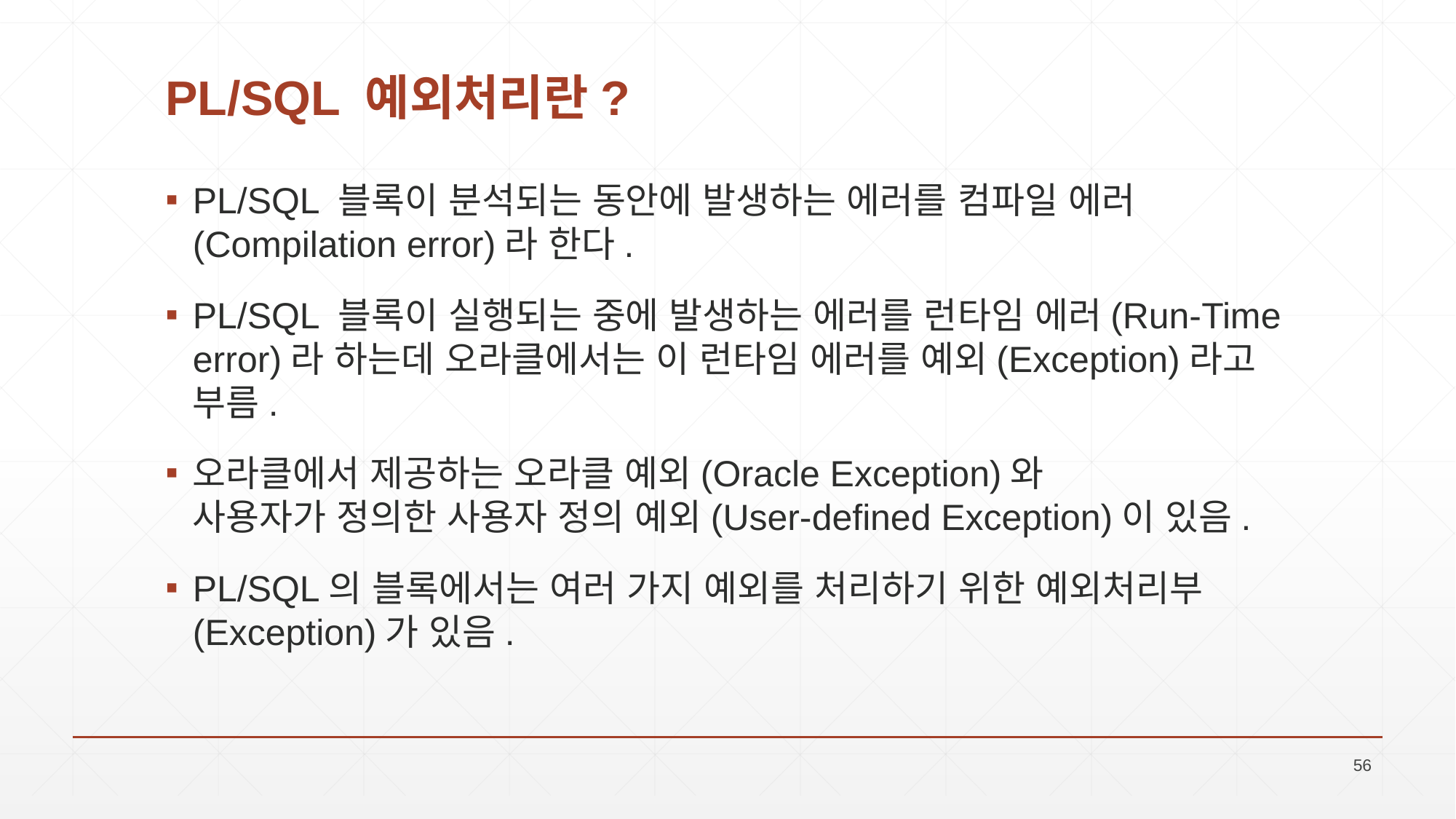

# PL/SQL 예외처리란?
PL/SQL 블록이 분석되는 동안에 발생하는 에러를 컴파일 에러(Compilation error)라 한다.
PL/SQL 블록이 실행되는 중에 발생하는 에러를 런타임 에러(Run-Time error)라 하는데 오라클에서는 이 런타임 에러를 예외(Exception)라고 부름.
오라클에서 제공하는 오라클 예외(Oracle Exception)와
사용자가 정의한 사용자 정의 예외(User-defined Exception)이 있음.
PL/SQL의 블록에서는 여러 가지 예외를 처리하기 위한 예외처리부(Exception)가 있음.

56